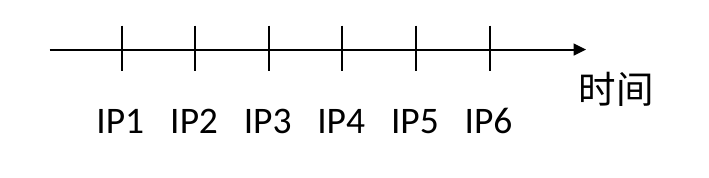

时间
IP1
IP2
IP3
IP4
IP5
IP6